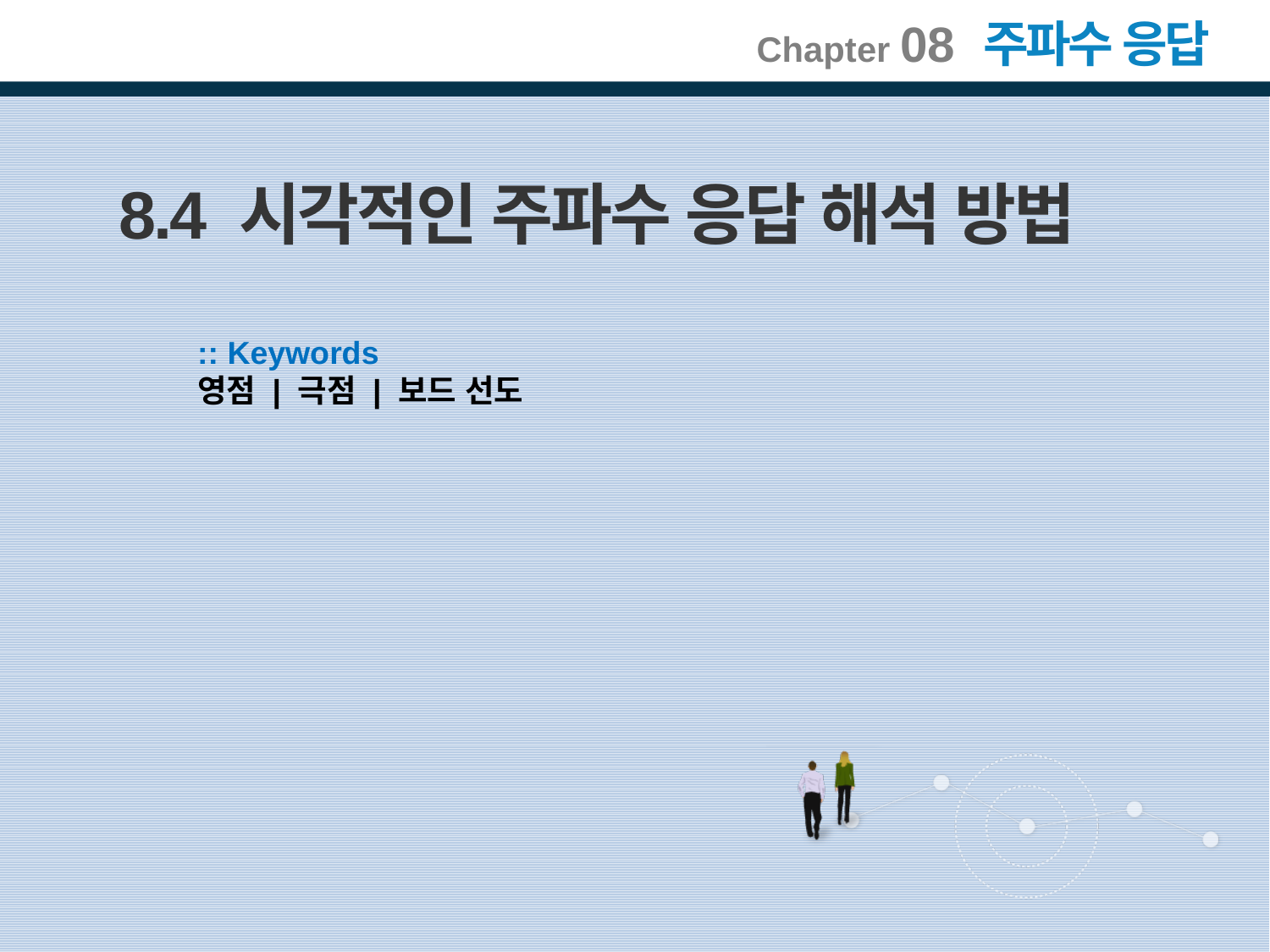

8.4 시각적인 주파수 응답 해석 방법
:: Keywords
영점 | 극점 | 보드 선도